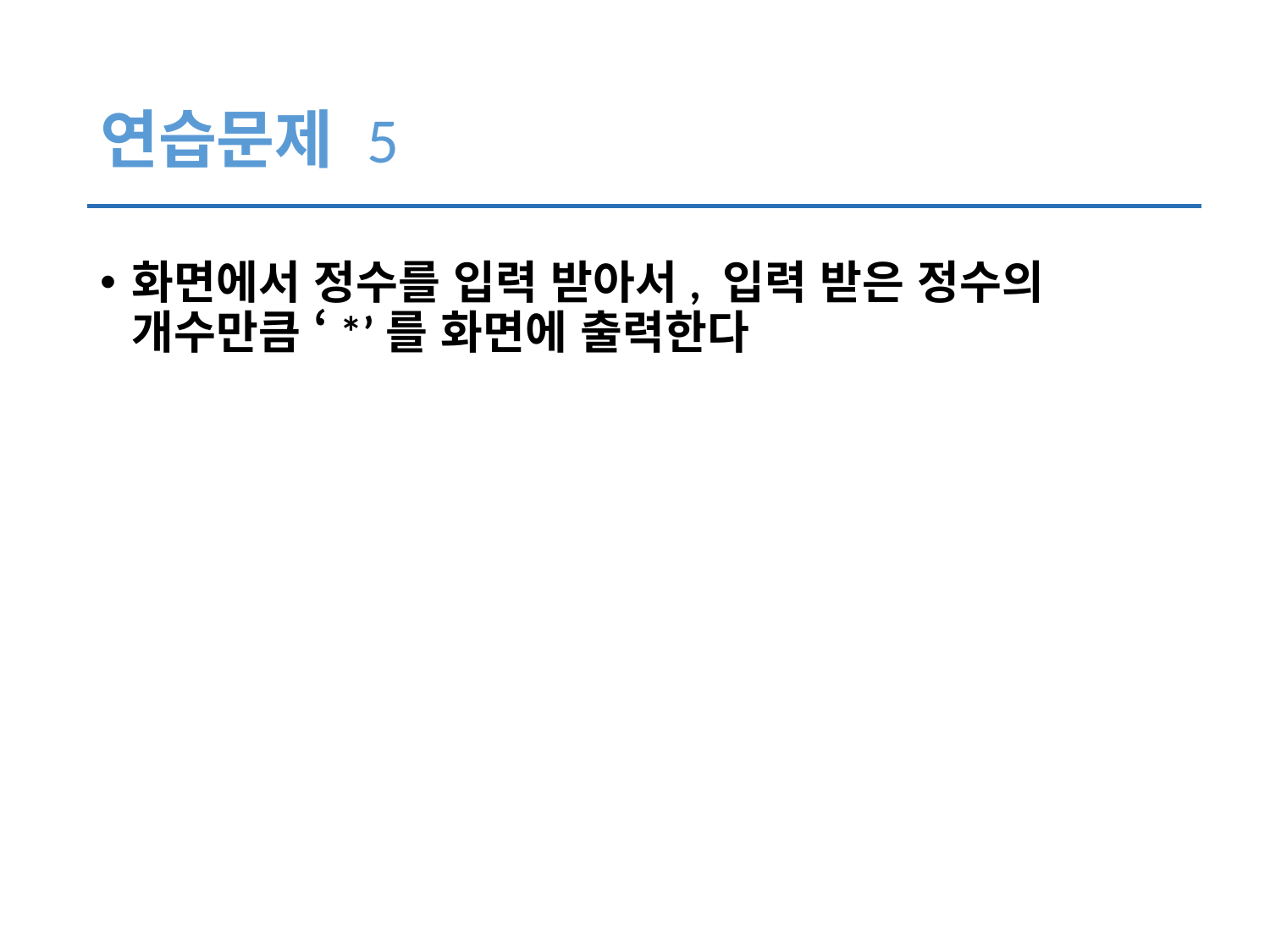

# 연습문제 5
화면에서 정수를 입력 받아서, 입력 받은 정수의 개수만큼 ‘*’를 화면에 출력한다